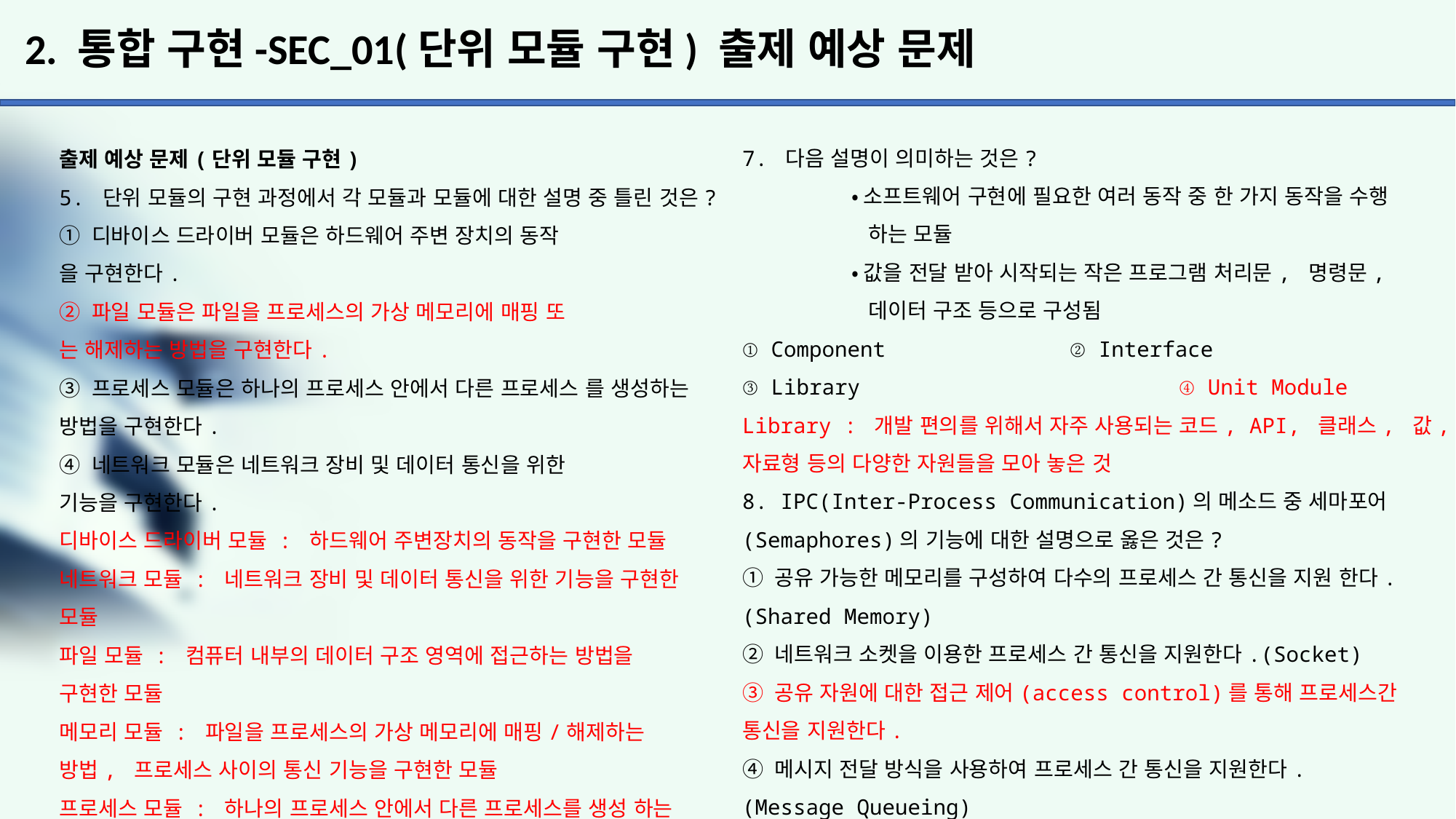

# 2. 통합 구현-SEC_01(단위 모듈 구현) 출제 예상 문제
7. 다음 설명이 의미하는 것은?
	•소프트웨어 구현에 필요한 여러 동작 중 한 가지 동작을 수행
	  하는 모듈
	•값을 전달 받아 시작되는 작은 프로그램 처리문, 명령문,
	  데이터 구조 등으로 구성됨
① Component		② Interface
③ Library			④ Unit Module
Library : 개발 편의를 위해서 자주 사용되는 코드, API, 클래스, 값,
자료형 등의 다양한 자원들을 모아 놓은 것
8. IPC(Inter-Process Communication)의 메소드 중 세마포어
(Semaphores)의 기능에 대한 설명으로 옳은 것은?
① 공유 가능한 메모리를 구성하여 다수의 프로세스 간 통신을 지원 한다.(Shared Memory)
② 네트워크 소켓을 이용한 프로세스 간 통신을 지원한다.(Socket)
③ 공유 자원에 대한 접근 제어(access control)를 통해 프로세스간 통신을 지원한다.
④ 메시지 전달 방식을 사용하여 프로세스 간 통신을 지원한다.
(Message Queueing)
출제 예상 문제(단위 모듈 구현)
5. 단위 모듈의 구현 과정에서 각 모듈과 모듈에 대한 설명 중 틀린 것은?
① 디바이스 드라이버 모듈은 하드웨어 주변 장치의 동작
을 구현한다.
② 파일 모듈은 파일을 프로세스의 가상 메모리에 매핑 또
는 해제하는 방법을 구현한다.
③ 프로세스 모듈은 하나의 프로세스 안에서 다른 프로세스 를 생성하는 방법을 구현한다.
④ 네트워크 모듈은 네트워크 장비 및 데이터 통신을 위한
기능을 구현한다.
디바이스 드라이버 모듈 : 하드웨어 주변장치의 동작을 구현한 모듈
네트워크 모듈 : 네트워크 장비 및 데이터 통신을 위한 기능을 구현한 모듈
파일 모듈 : 컴퓨터 내부의 데이터 구조 영역에 접근하는 방법을
구현한 모듈
메모리 모듈 : 파일을 프로세스의 가상 메모리에 매핑/해제하는
방법, 프로세스 사이의 통신 기능을 구현한 모듈
프로세스 모듈 : 하나의 프로세스 안에서 다른 프로세스를 생성 하는 방법을 구현한 모듈
6. 단위 모듈의 데이터 입·출력을 구현하는 과정 중 다음 설명이
의미하는 것은?
	•모듈 간 통신 방식을 구현하기 위해 사용되는 대표적인
	  프로그래밍 인터페이스 집합이다.
     •복수의 프로세스를 수행하며 이뤄지는 프로세스 간 통신
	  까지 구현이 가능하다.
	•대표적인 메소드로 Shared Memory, Socket, Semaphores
	  등이 있다.
① IPC(Inter-Process Communication)
② API(Application Interface)
③ Spring
④ ORM(Object-Relational Mapping)
Shared Memory : 다수의 프로세스가 공유 가능한 메모리를 구성하
여 프로세스 간 통신을 수행한다.
Socket : 네트워크 소켓을 이용하여 네트워크를 경유하는 프로세
스들 간 통신을 수행한다.
Semaphores : 공유 자원에 대한 접근 제어를 통해 프로세스 간에
통신을 제어한다.
Pipes & named Pipes : Pipe라고 불리는 선입선출 형태로 구성된
메모리를 여러 프로세스가 공유하여 통신을 수행한다. 하지만
하나의 프로세스가 Pipe를 이용 중이라면 다른 프로세스는 접근할
수가 없다.
Message Queueing : 메시지가 발생하면 이를 전달하는 형태로
프로세스 간 통신을 수행한다.